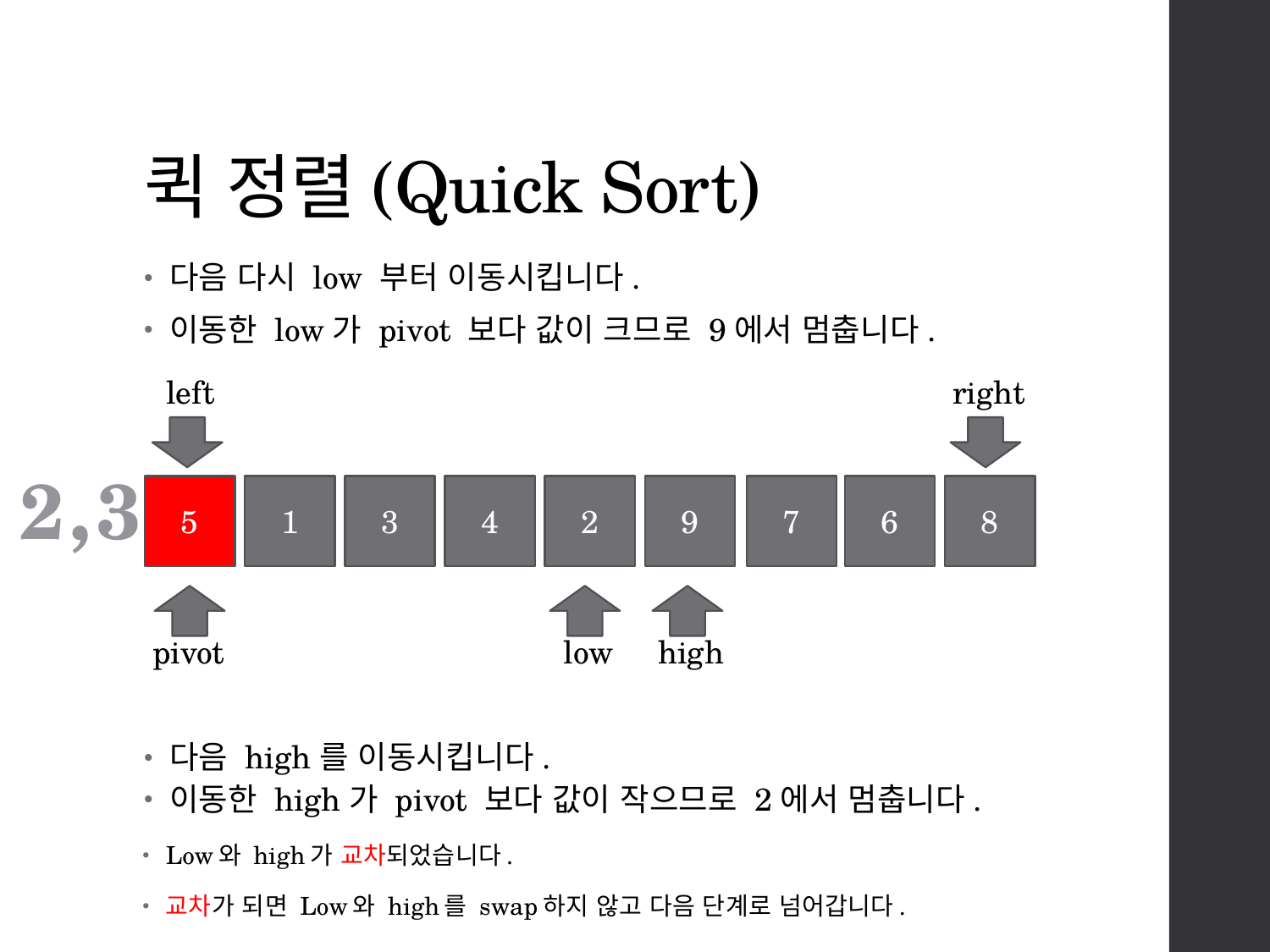

# 퀵 정렬(Quick Sort)
다음 다시 low 부터 이동시킵니다.

이동한 low가 pivot 보다 값이 크므로 9에서 멈춥니다.

left

right
2,3
5
1
3
4
2
9
7
6
8

pivot

low

high

다음 high를 이동시킵니다.

이동한 high가 pivot 보다 값이 작으므로 2에서 멈춥니다.

Low와 high가 교차되었습니다.
교차가 되면 Low와 high를 swap하지 않고 다음 단계로 넘어갑니다.